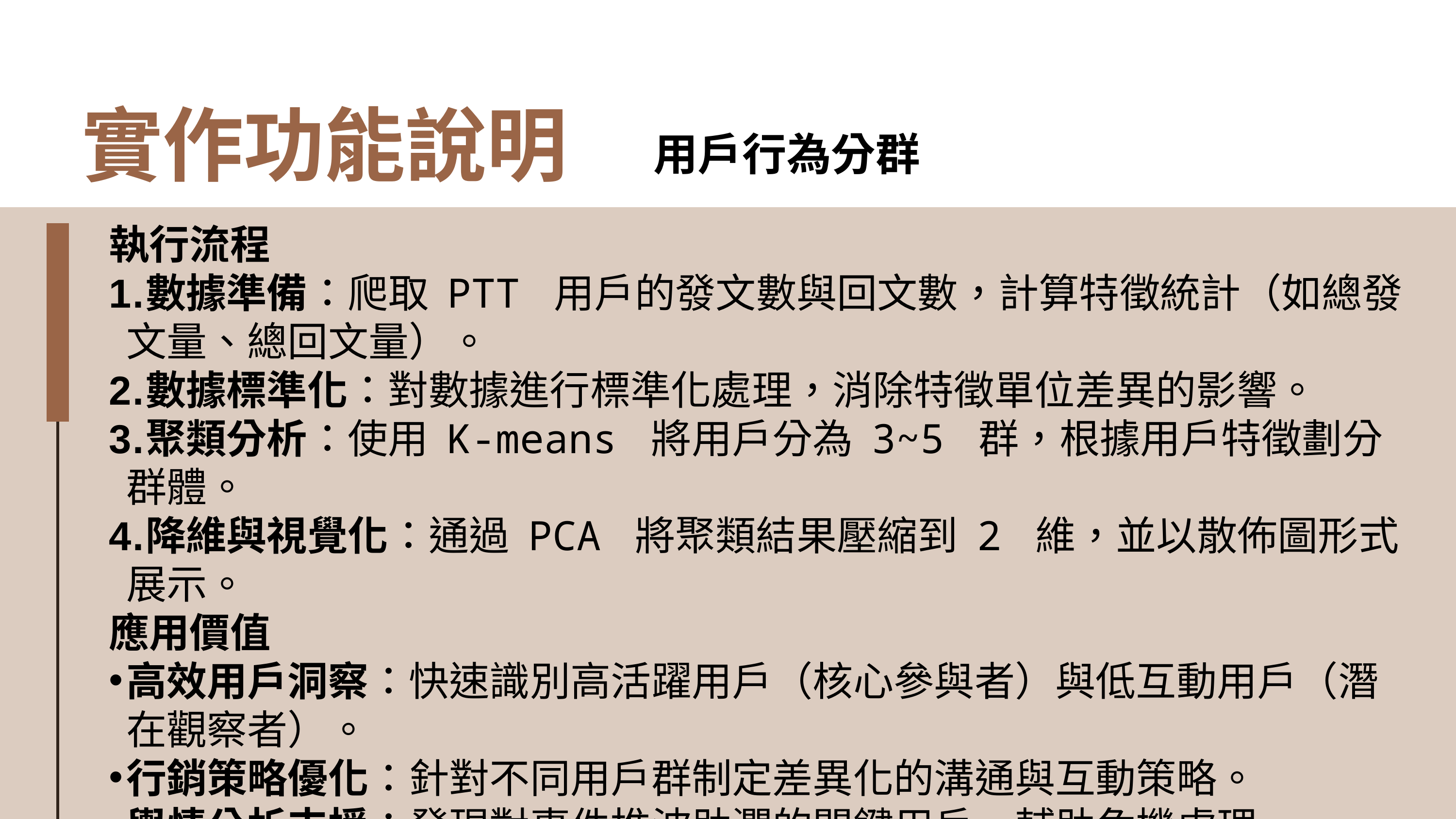

實作功能說明
用戶行為分群

執行流程
數據準備：爬取 PTT 用戶的發文數與回文數，計算特徵統計（如總發文量、總回文量）。
數據標準化：對數據進行標準化處理，消除特徵單位差異的影響。
聚類分析：使用 K-means 將用戶分為 3~5 群，根據用戶特徵劃分群體。
降維與視覺化：通過 PCA 將聚類結果壓縮到 2 維，並以散佈圖形式展示。
應用價值
高效用戶洞察：快速識別高活躍用戶（核心參與者）與低互動用戶（潛在觀察者）。
行銷策略優化：針對不同用戶群制定差異化的溝通與互動策略。
輿情分析支援：發現對事件推波助瀾的關鍵用戶，輔助危機處理。